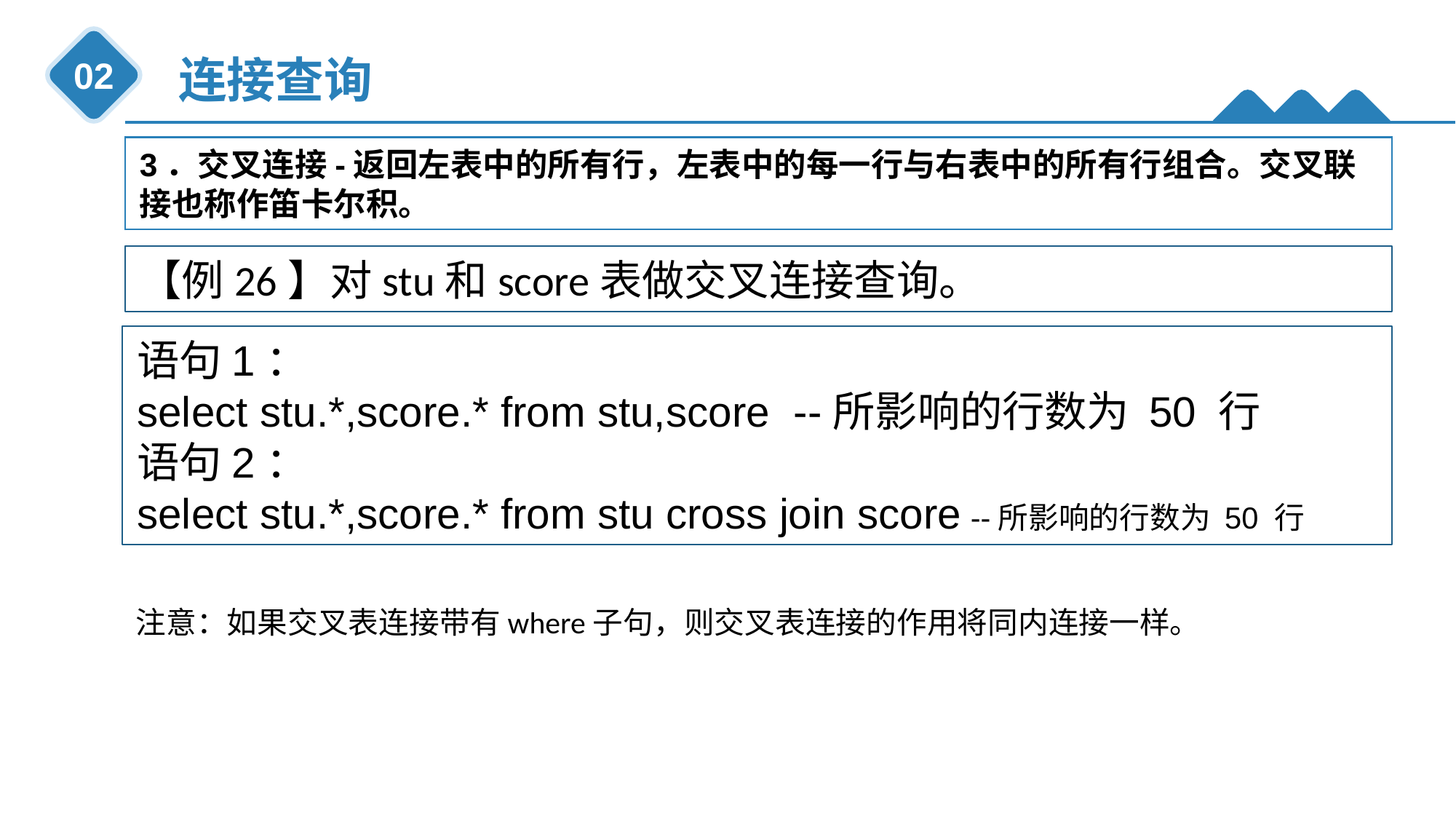

连接查询
02

3．交叉连接-返回左表中的所有行，左表中的每一行与右表中的所有行组合。交叉联接也称作笛卡尔积。
【例26】对stu和score表做交叉连接查询。
语句1：
select stu.*,score.* from stu,score  --所影响的行数为 50 行
语句2：
select stu.*,score.* from stu cross join score --所影响的行数为 50 行
数据库原理与应用
注意：如果交叉表连接带有where子句，则交叉表连接的作用将同内连接一样。